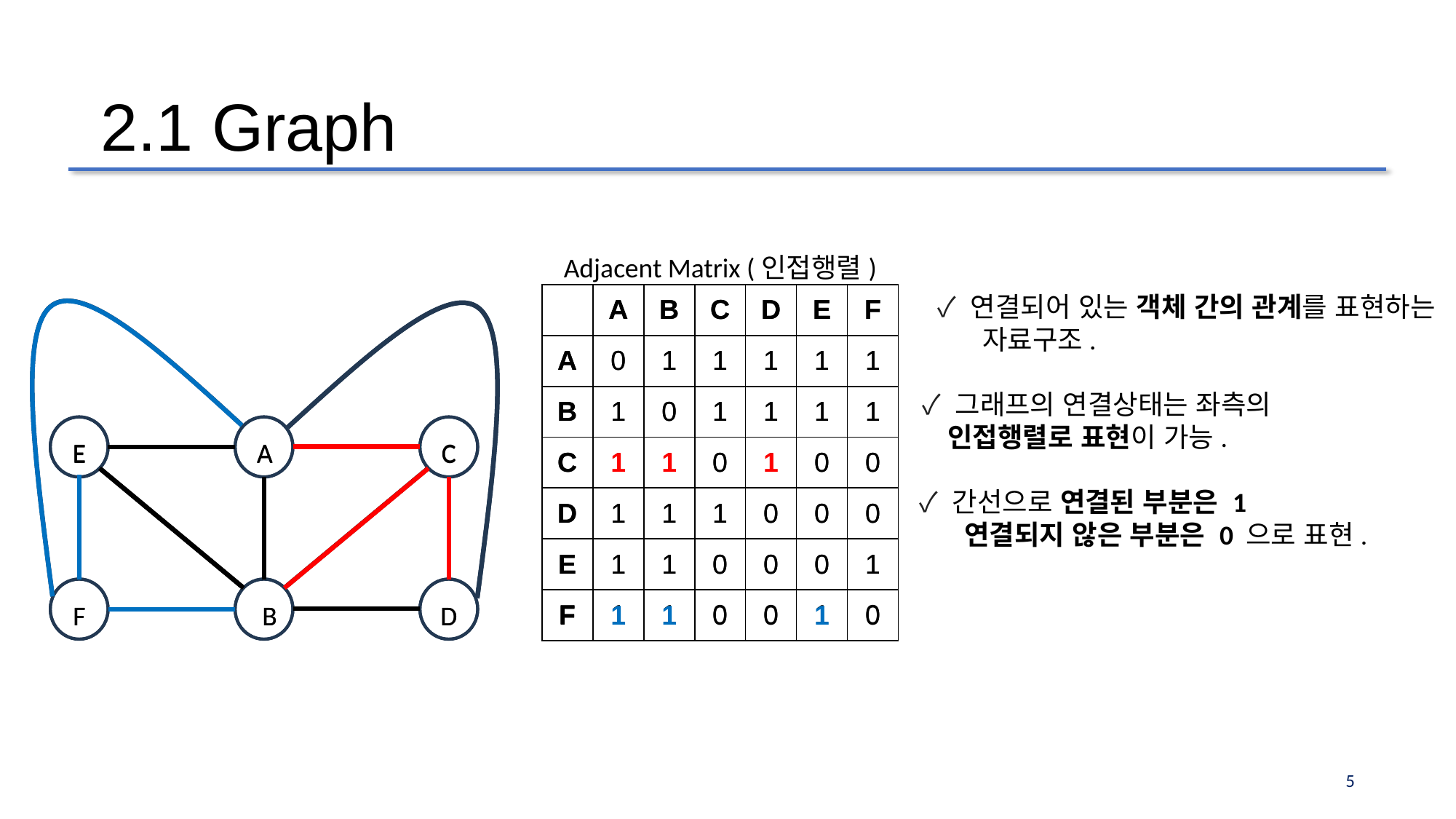

2.1 Graph
Adjacent Matrix (인접행렬)
|  | A | B | C | D | E | F |
| --- | --- | --- | --- | --- | --- | --- |
| A | 0 | 1 | 1 | 1 | 1 | 1 |
| B | 1 | 0 | 1 | 1 | 1 | 1 |
| C | 1 | 1 | 0 | 1 | 0 | 0 |
| D | 1 | 1 | 1 | 0 | 0 | 0 |
| E | 1 | 1 | 0 | 0 | 0 | 1 |
| F | 1 | 1 | 0 | 0 | 1 | 0 |
✓ 연결되어 있는 객체 간의 관계를 표현하는
     자료구조.
|  | A | B | C | D | E | F |
| --- | --- | --- | --- | --- | --- | --- |
| A | 0 | 1 | 1 | 1 | 1 | 1 |
| B | 1 | 0 | 1 | 1 | 1 | 1 |
| C | 1 | 1 | 0 | 1 | 0 | 0 |
| D | 1 | 1 | 1 | 0 | 0 | 0 |
| E | 1 | 1 | 0 | 0 | 0 | 1 |
| F | 1 | 1 | 0 | 0 | 1 | 0 |

E

A

C

F

B

D

E

A

C

F

B

D
✓ 그래프의 연결상태는 좌측의
인접행렬로 표현이 가능.
✓ 간선으로 연결된 부분은 1
     연결되지 않은 부분은 0 으로 표현.
5